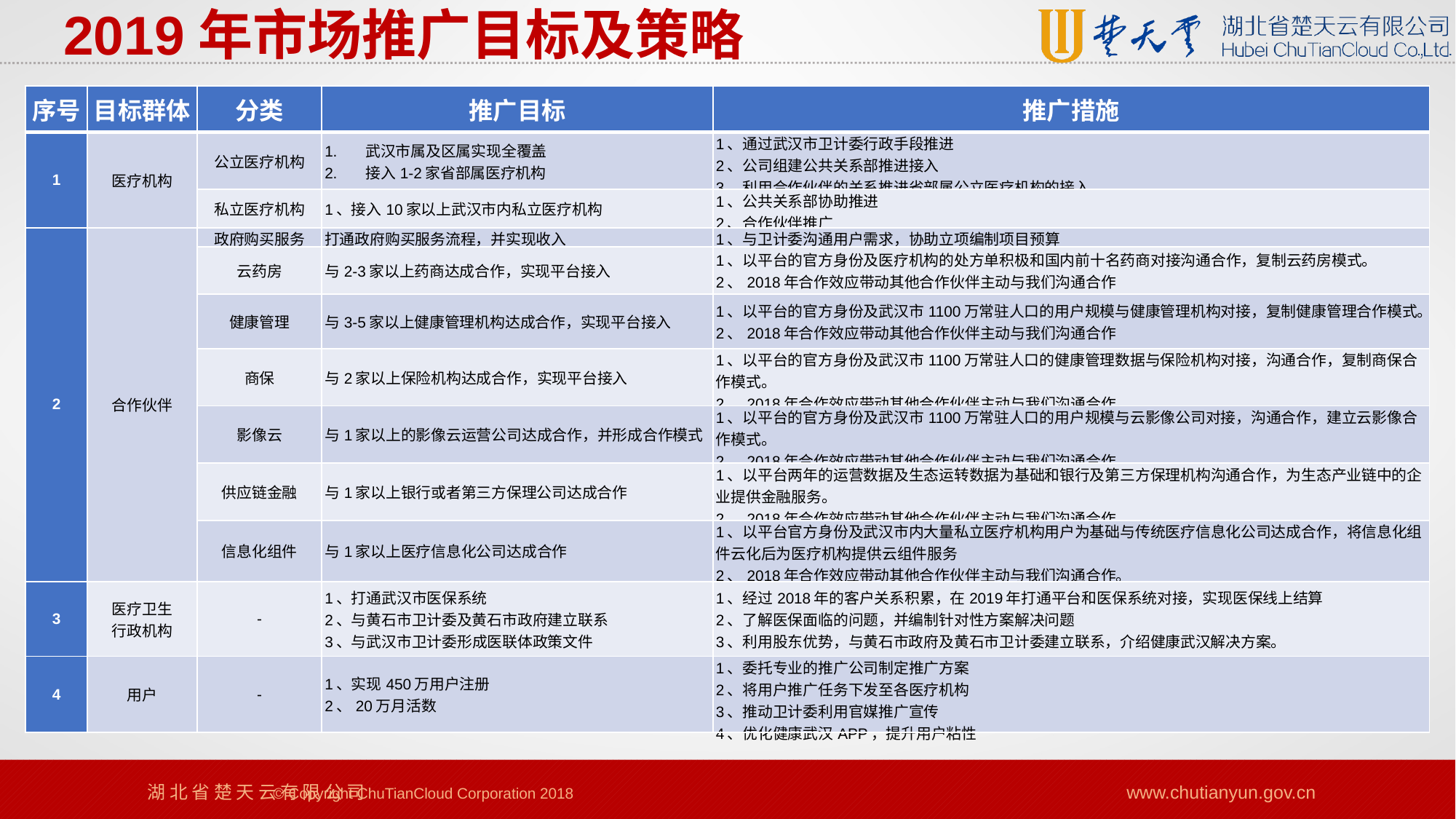

2019年市场推广目标及策略
| 序号 | 目标群体 | 分类 | 推广目标 | 推广措施 |
| --- | --- | --- | --- | --- |
| 1 | 医疗机构 | 公立医疗机构 | 武汉市属及区属实现全覆盖 接入1-2家省部属医疗机构 | 1、通过武汉市卫计委行政手段推进 2、公司组建公共关系部推进接入 3、利用合作伙伴的关系推进省部属公立医疗机构的接入 |
|  |  | 私立医疗机构 | 1、接入10家以上武汉市内私立医疗机构 | 1、公共关系部协助推进 2、合作伙伴推广 |
| 2 | 合作伙伴 | 政府购买服务 | 打通政府购买服务流程，并实现收入 | 1、与卫计委沟通用户需求，协助立项编制项目预算 |
|  |  | 云药房 | 与2-3家以上药商达成合作，实现平台接入 | 1、以平台的官方身份及医疗机构的处方单积极和国内前十名药商对接沟通合作，复制云药房模式。 2、2018年合作效应带动其他合作伙伴主动与我们沟通合作 |
|  |  | 健康管理 | 与3-5家以上健康管理机构达成合作，实现平台接入 | 1、以平台的官方身份及武汉市1100万常驻人口的用户规模与健康管理机构对接，复制健康管理合作模式。 2、2018年合作效应带动其他合作伙伴主动与我们沟通合作 |
|  |  | 商保 | 与2家以上保险机构达成合作，实现平台接入 | 1、以平台的官方身份及武汉市1100万常驻人口的健康管理数据与保险机构对接，沟通合作，复制商保合作模式。 2、2018年合作效应带动其他合作伙伴主动与我们沟通合作。 |
|  |  | 影像云 | 与1家以上的影像云运营公司达成合作，并形成合作模式 | 1、以平台的官方身份及武汉市1100万常驻人口的用户规模与云影像公司对接，沟通合作，建立云影像合作模式。 2、2018年合作效应带动其他合作伙伴主动与我们沟通合作。 |
|  |  | 供应链金融 | 与1家以上银行或者第三方保理公司达成合作 | 1、以平台两年的运营数据及生态运转数据为基础和银行及第三方保理机构沟通合作，为生态产业链中的企业提供金融服务。 2、2018年合作效应带动其他合作伙伴主动与我们沟通合作。 |
|  |  | 信息化组件 | 与1家以上医疗信息化公司达成合作 | 1、以平台官方身份及武汉市内大量私立医疗机构用户为基础与传统医疗信息化公司达成合作，将信息化组件云化后为医疗机构提供云组件服务 2、2018年合作效应带动其他合作伙伴主动与我们沟通合作。 |
| 3 | 医疗卫生 行政机构 | - | 1、打通武汉市医保系统 2、与黄石市卫计委及黄石市政府建立联系 3、与武汉市卫计委形成医联体政策文件 | 1、经过2018年的客户关系积累，在2019年打通平台和医保系统对接，实现医保线上结算 2、了解医保面临的问题，并编制针对性方案解决问题 3、利用股东优势，与黄石市政府及黄石市卫计委建立联系，介绍健康武汉解决方案。 |
| 4 | 用户 | - | 1、实现450万用户注册 2、20万月活数 | 1、委托专业的推广公司制定推广方案 2、将用户推广任务下发至各医疗机构 3、推动卫计委利用官媒推广宣传 4、优化健康武汉APP，提升用户粘性 |